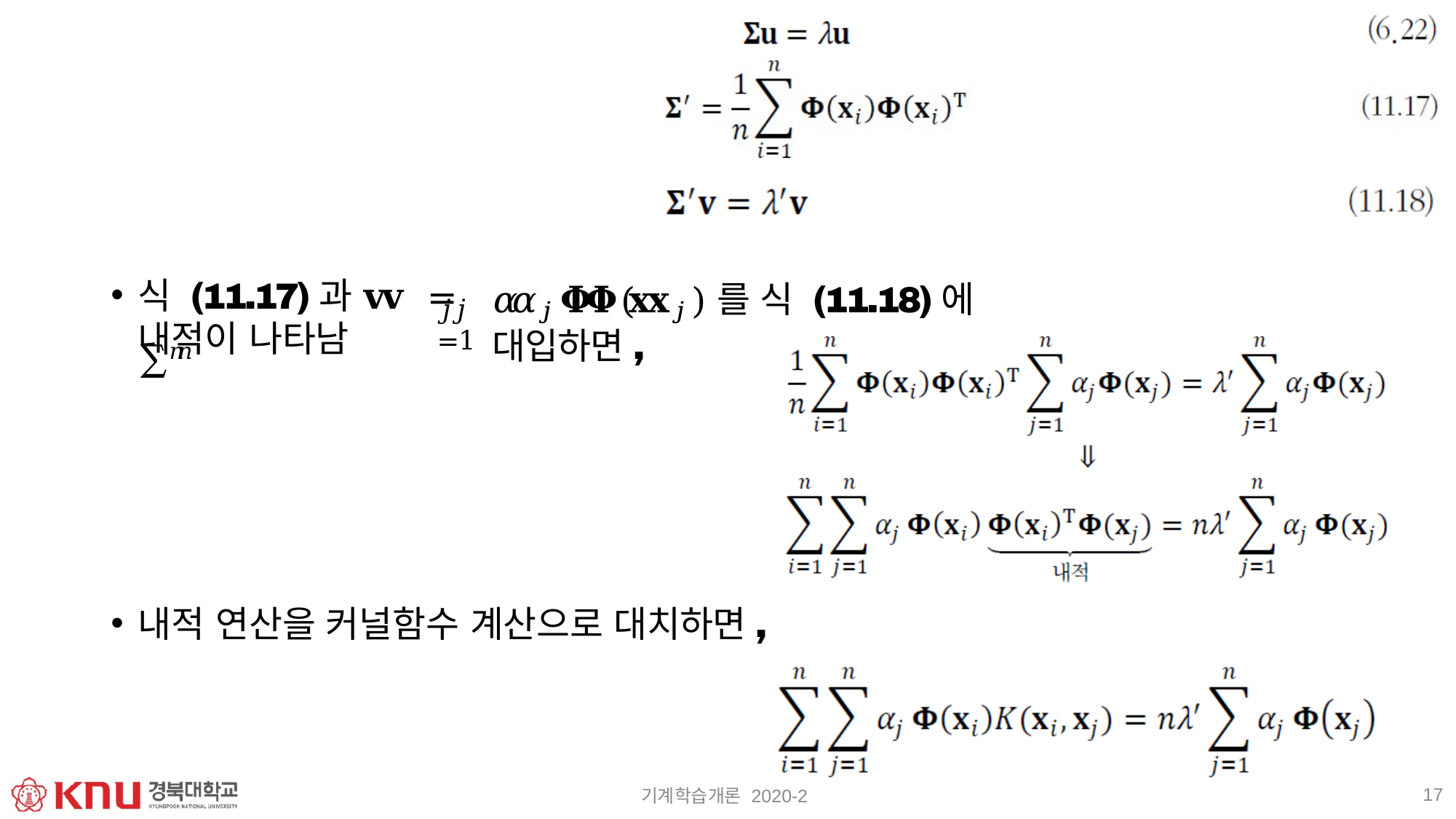

# 식 (11.17)과 𝐯𝐯 = ∑𝑛𝑛
𝛼𝛼𝑗𝑗 𝚽𝚽(𝐱𝐱𝑗𝑗 )를 식 (11.18)에 대입하면,
𝑗𝑗=1
내적이 나타남

내적 연산을 커널함수 계산으로 대치하면,

17
기계학습개론 2020-2